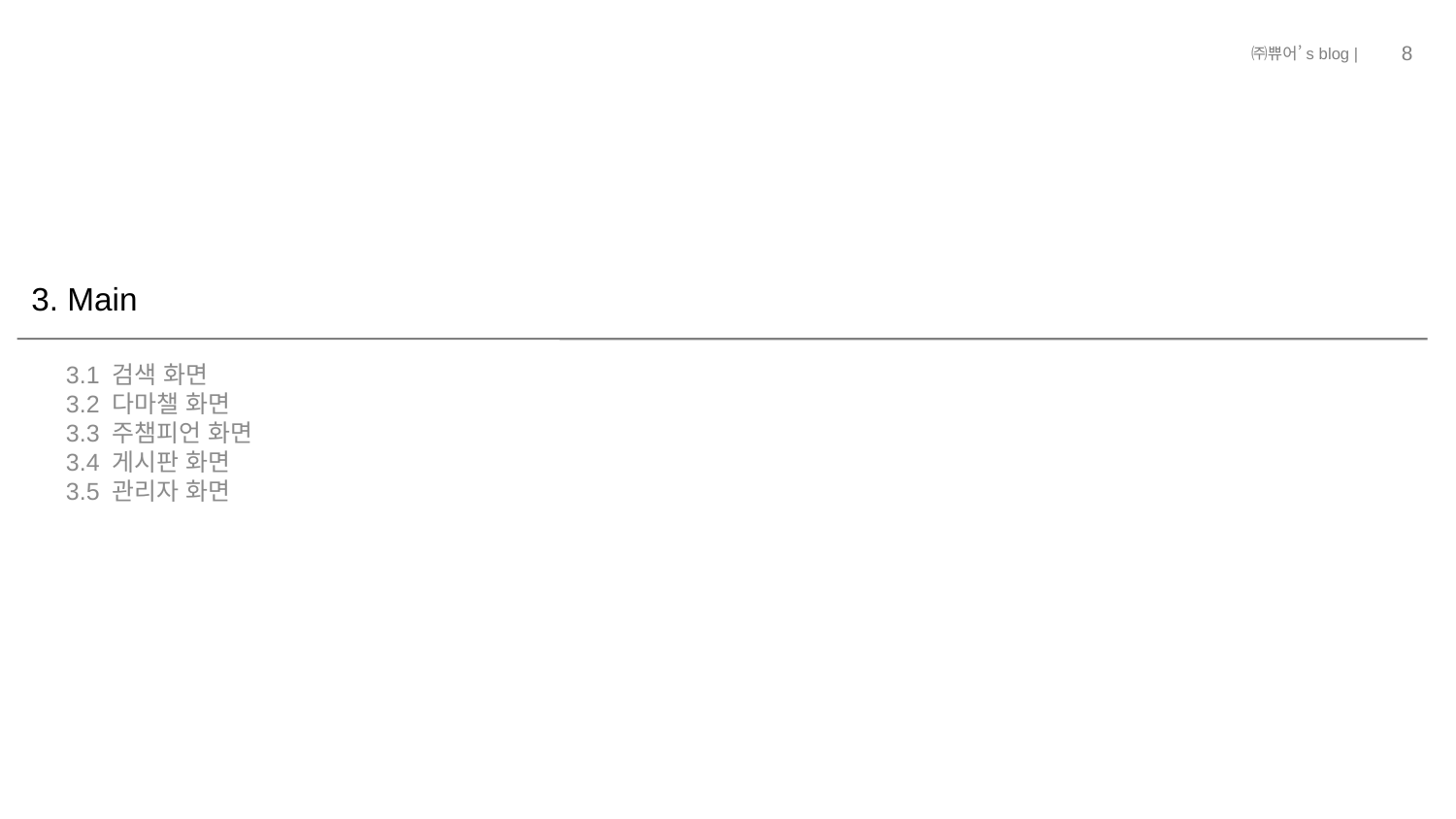

8
# 3. Main
3.1 검색 화면
3.2 다마챌 화면
3.3 주챔피언 화면
3.4 게시판 화면
3.5 관리자 화면